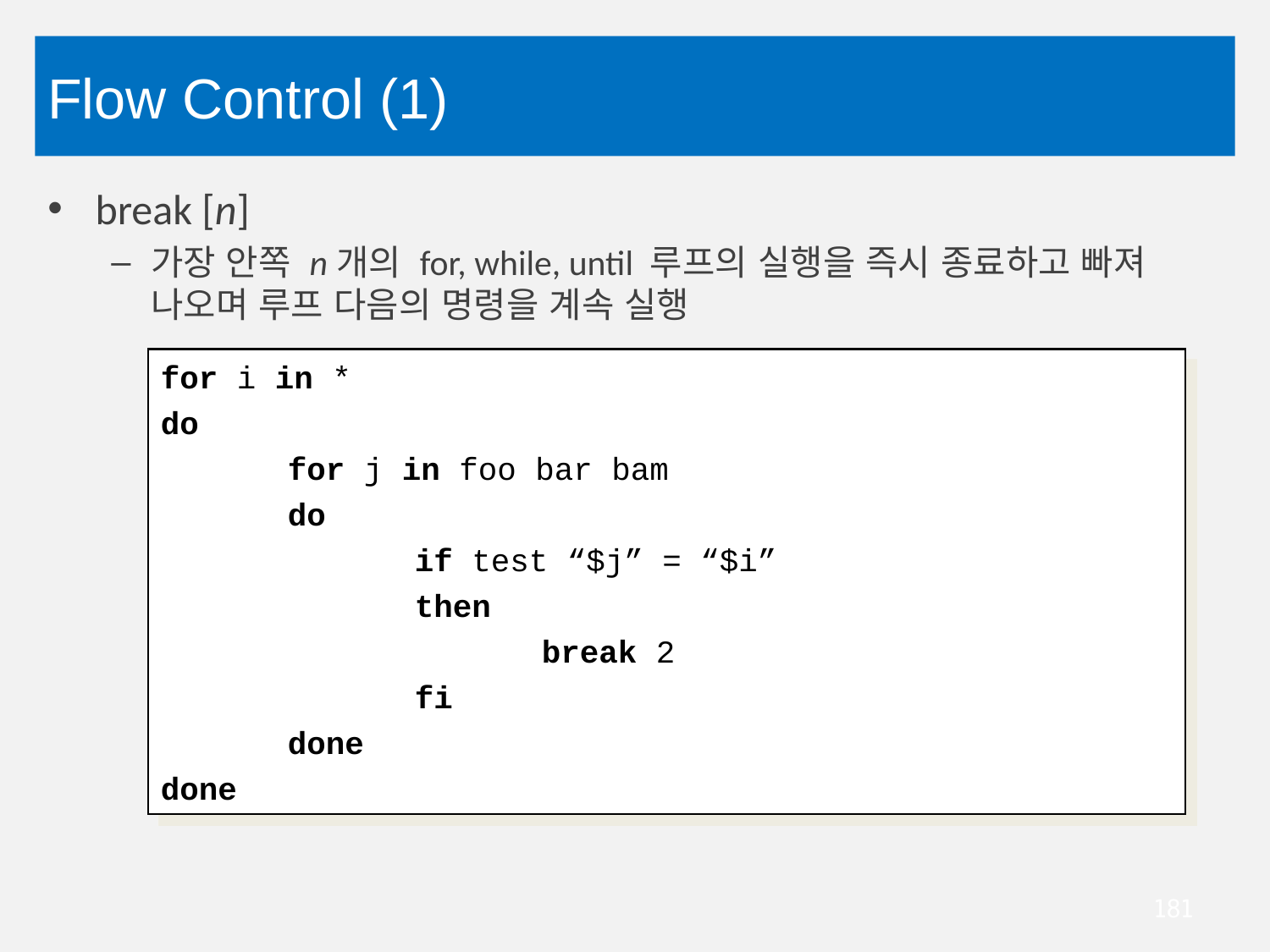

# Flow Control (1)
break [n]
가장 안쪽 n개의 for, while, until 루프의 실행을 즉시 종료하고 빠져 나오며 루프 다음의 명령을 계속 실행
for i in *
do
	for j in foo bar bam
	do
		if test “$j” = “$i”
		then
			break 2
		fi
	done
done
181